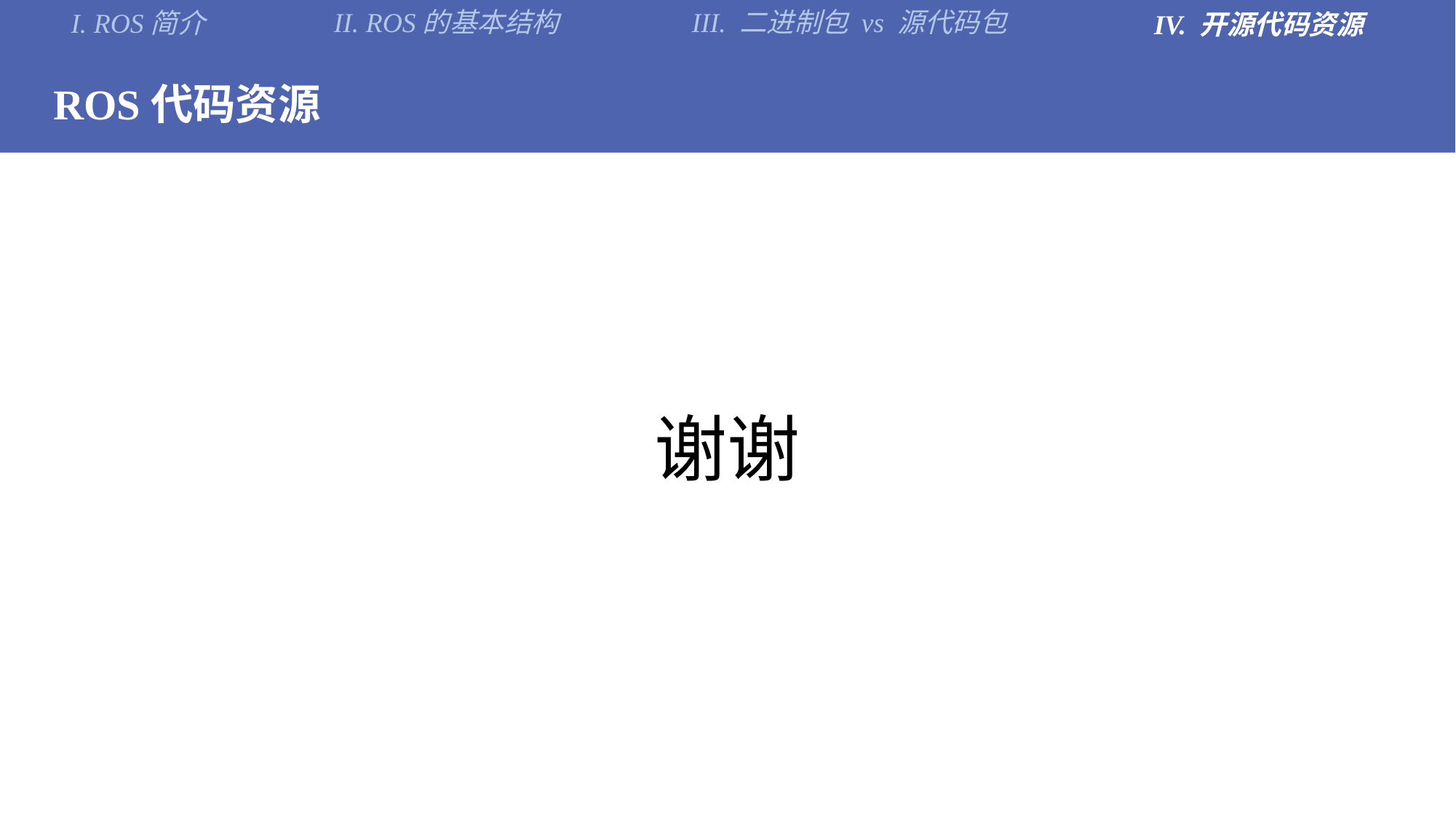

II. ROS的基本结构
III. 二进制包 vs 源代码包

I. ROS简介
IV. 开源代码资源

 ROS代码资源
谢谢